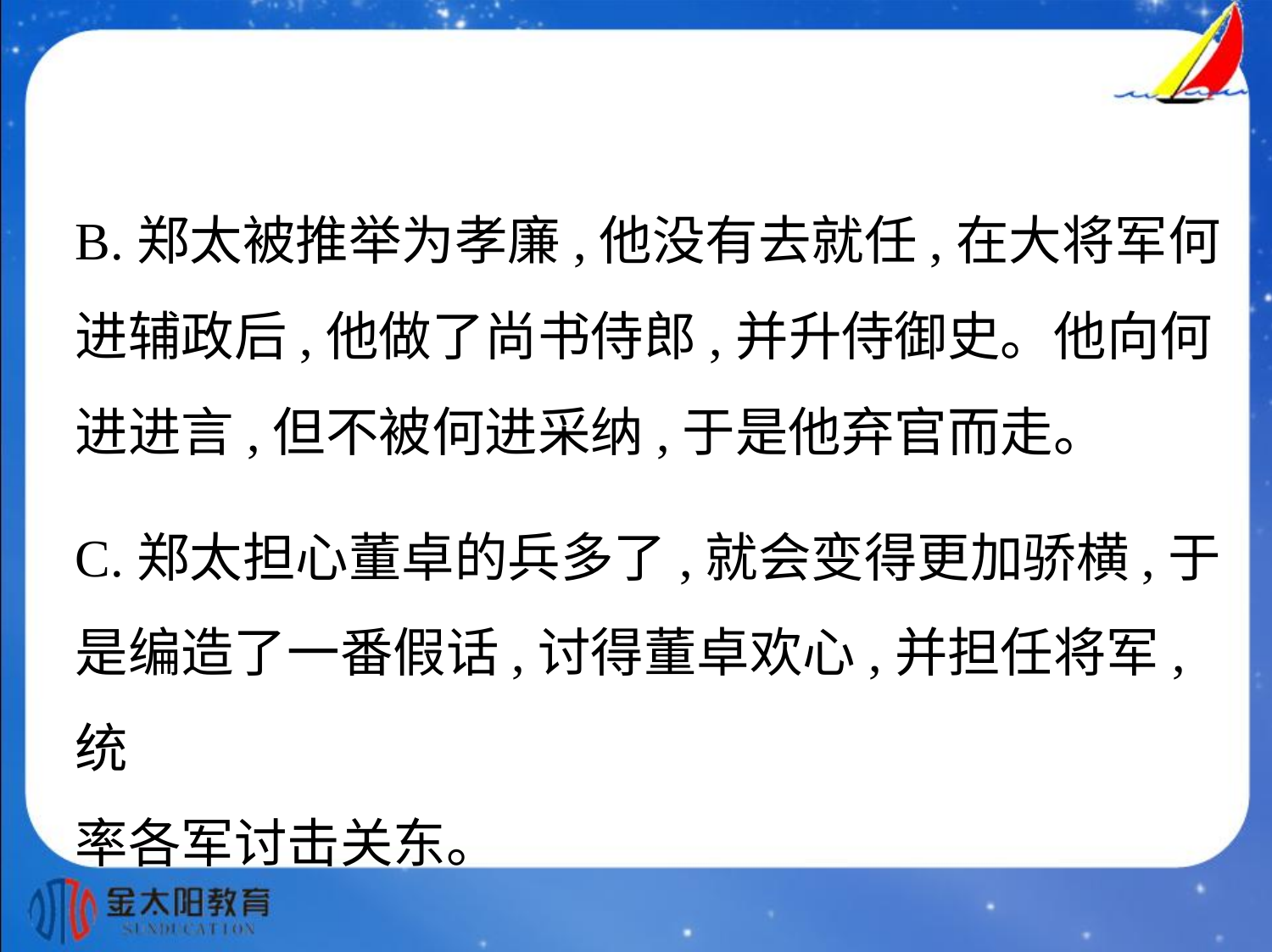

B.郑太被推举为孝廉,他没有去就任,在大将军何
进辅政后,他做了尚书侍郎,并升侍御史。他向何
进进言,但不被何进采纳,于是他弃官而走。
C.郑太担心董卓的兵多了,就会变得更加骄横,于
是编造了一番假话,讨得董卓欢心,并担任将军,统
率各军讨击关东。